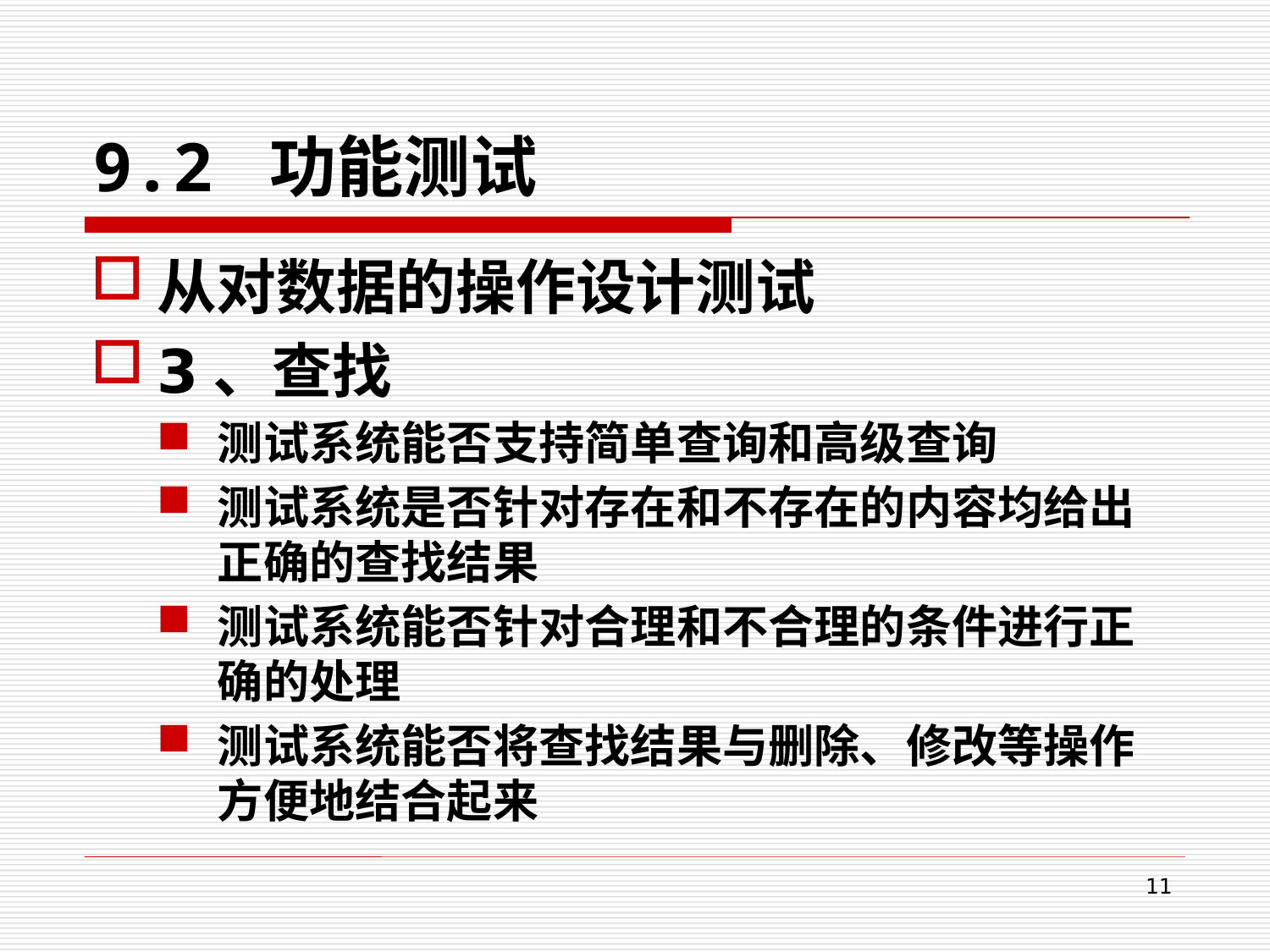

9.2 功能测试
从对数据的操作设计测试
3、查找
测试系统能否支持简单查询和高级查询
测试系统是否针对存在和不存在的内容均给出正确的查找结果
测试系统能否针对合理和不合理的条件进行正确的处理
测试系统能否将查找结果与删除、修改等操作方便地结合起来
11